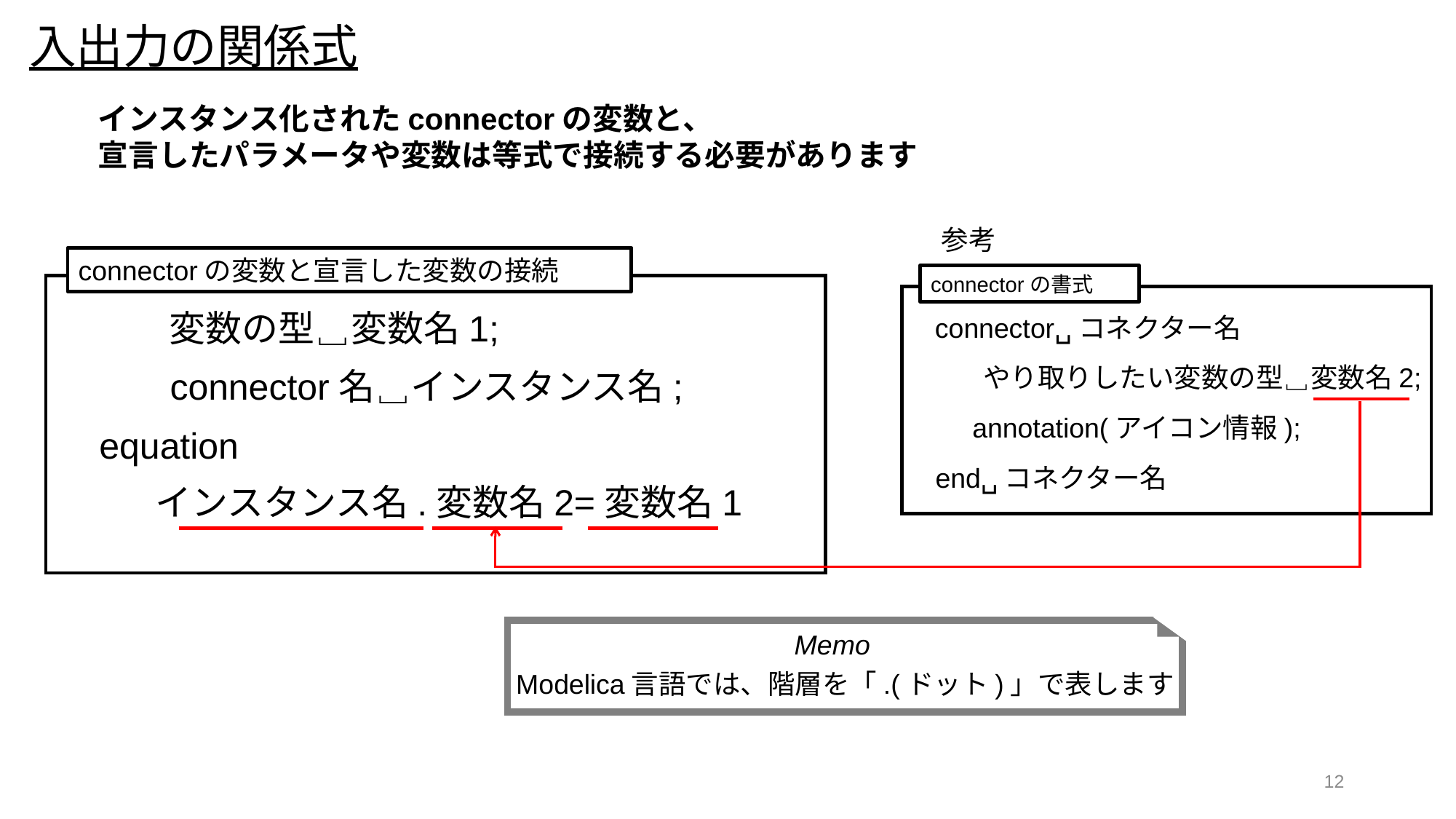

入出力の関係式
インスタンス化されたconnectorの変数と、
宣言したパラメータや変数は等式で接続する必要があります
参考
connectorの変数と宣言した変数の接続

変数の型␣変数名1;
connector名␣インスタンス名;
equation
インスタンス名.変数名2=変数名1
connectorの書式

connector␣コネクター名
やり取りしたい変数の型␣変数名2;
annotation(アイコン情報);
end␣コネクター名

Memo
Modelica言語では、階層を「.(ドット)」で表します
12